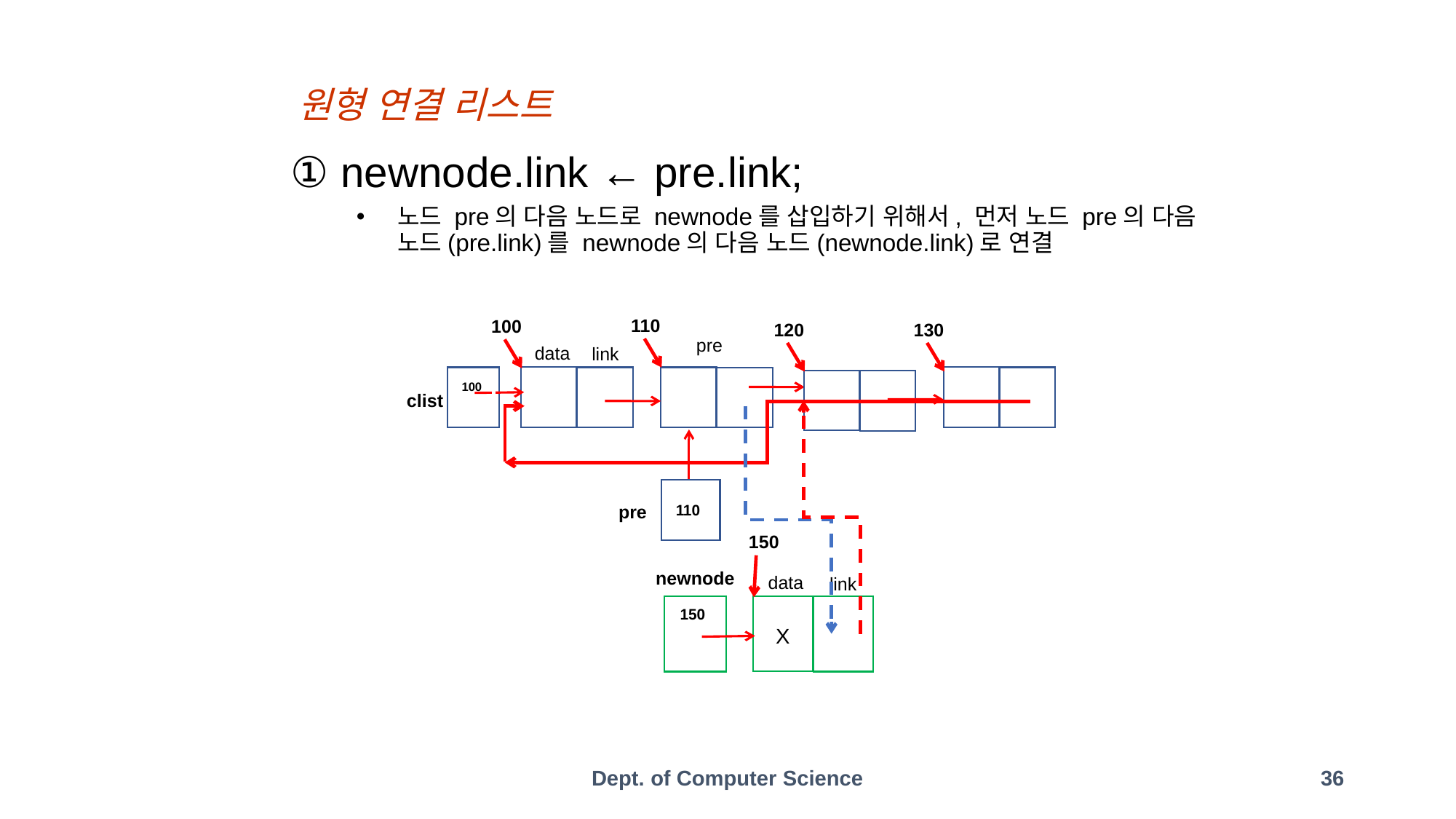

원형 연결 리스트
① newnode.link ← pre.link;
노드 pre의 다음 노드로 newnode를 삽입하기 위해서, 먼저 노드 pre의 다음 노드(pre.link)를 newnode의 다음 노드(newnode.link)로 연결

110
100
120
130
data
link

clist
pre
100

pre
110
150
newnode
data
link

150
X
Dept. of Computer Science
36